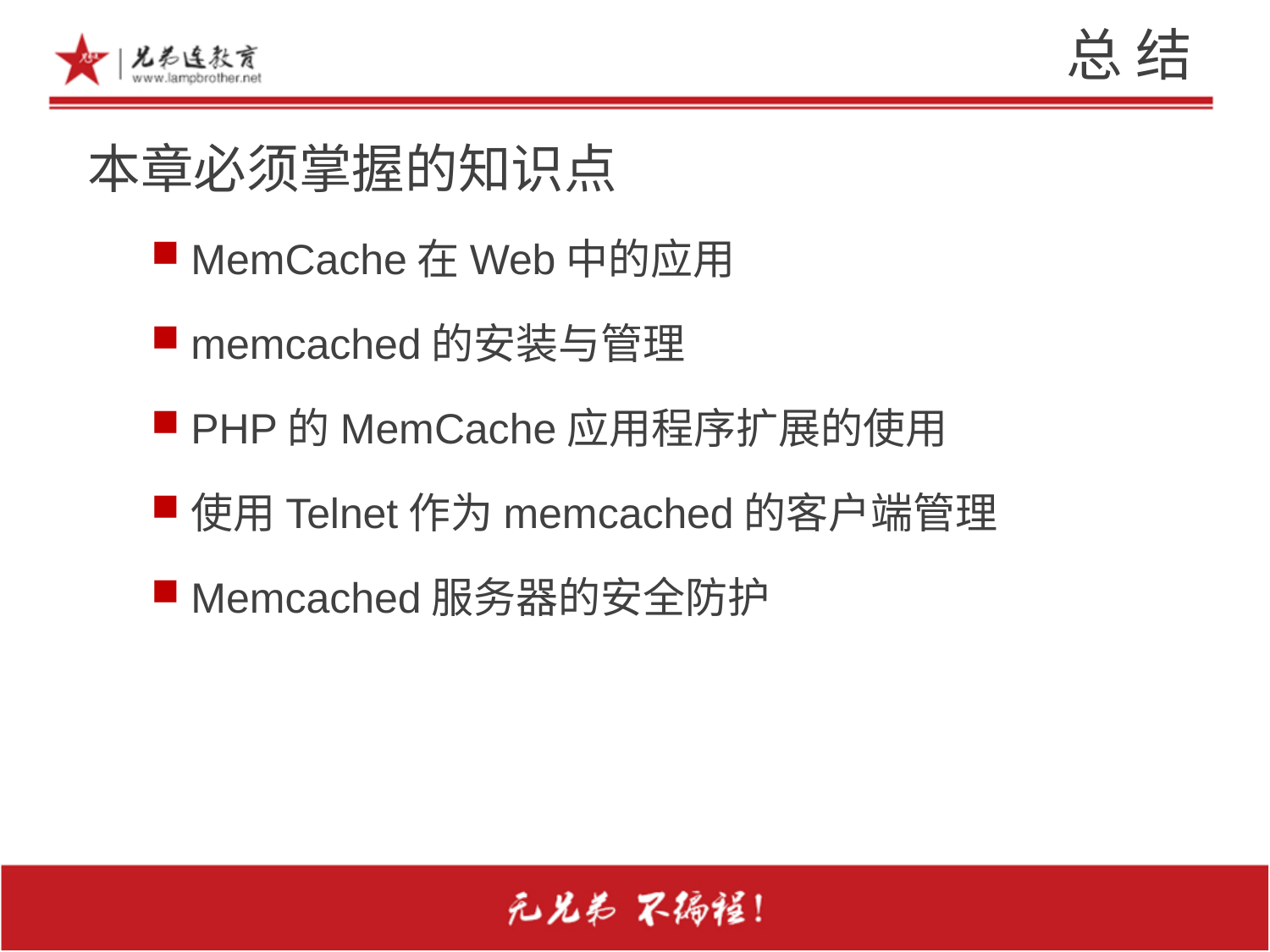

# 总 结
本章必须掌握的知识点
MemCache在Web中的应用
memcached的安装与管理
PHP的MemCache应用程序扩展的使用
使用Telnet作为memcached的客户端管理
Memcached服务器的安全防护